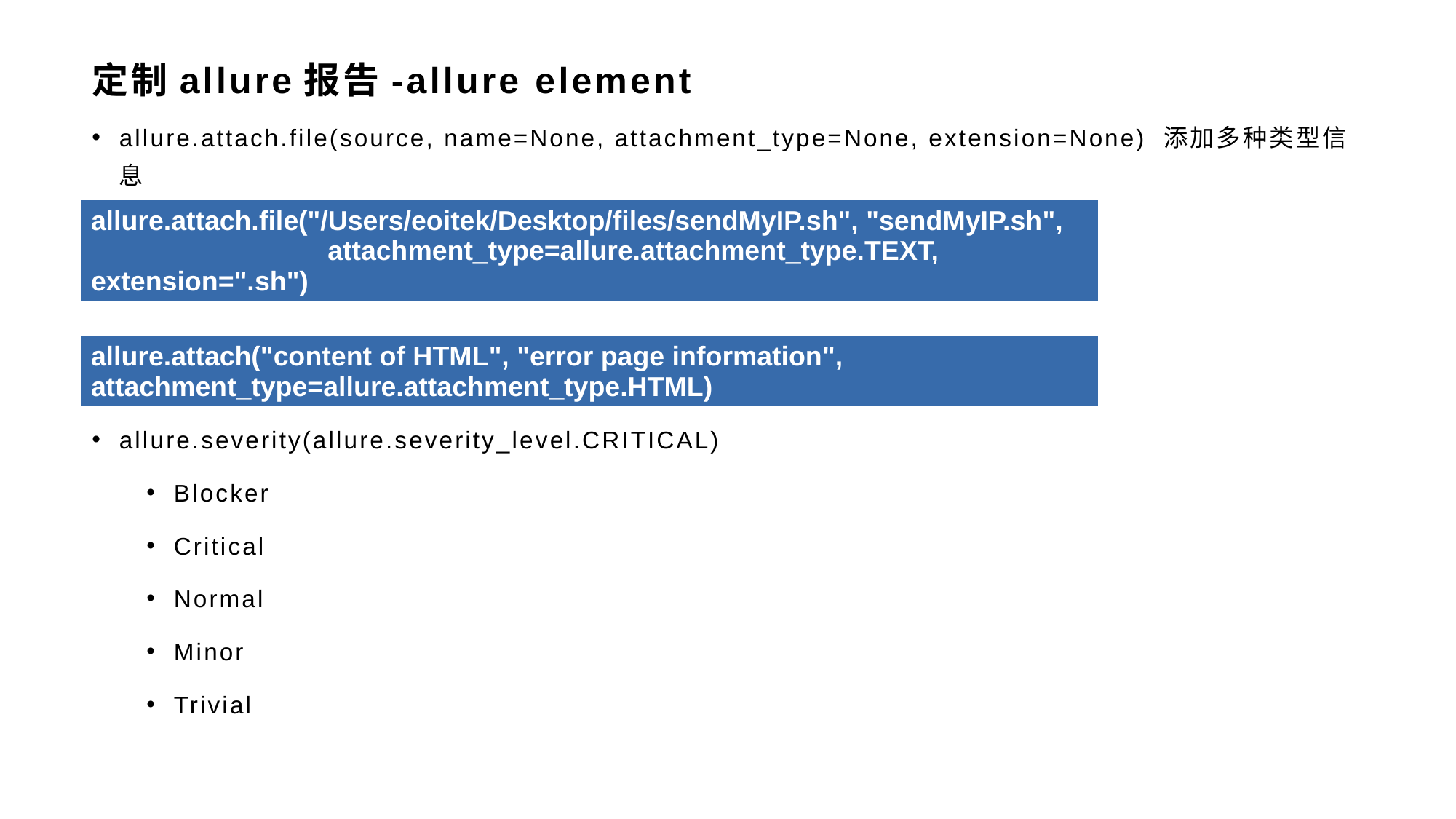

# 定制allure报告-allure element
allure.attach.file(source, name=None, attachment_type=None, extension=None) 添加多种类型信息

allure.severity(allure.severity_level.CRITICAL)
Blocker
Critical
Normal
Minor
Trivial
| allure.attach.file("/Users/eoitek/Desktop/files/sendMyIP.sh", "sendMyIP.sh", attachment\_type=allure.attachment\_type.TEXT, extension=".sh") |
| --- |
| allure.attach("content of HTML", "error page information", attachment\_type=allure.attachment\_type.HTML) |
| --- |